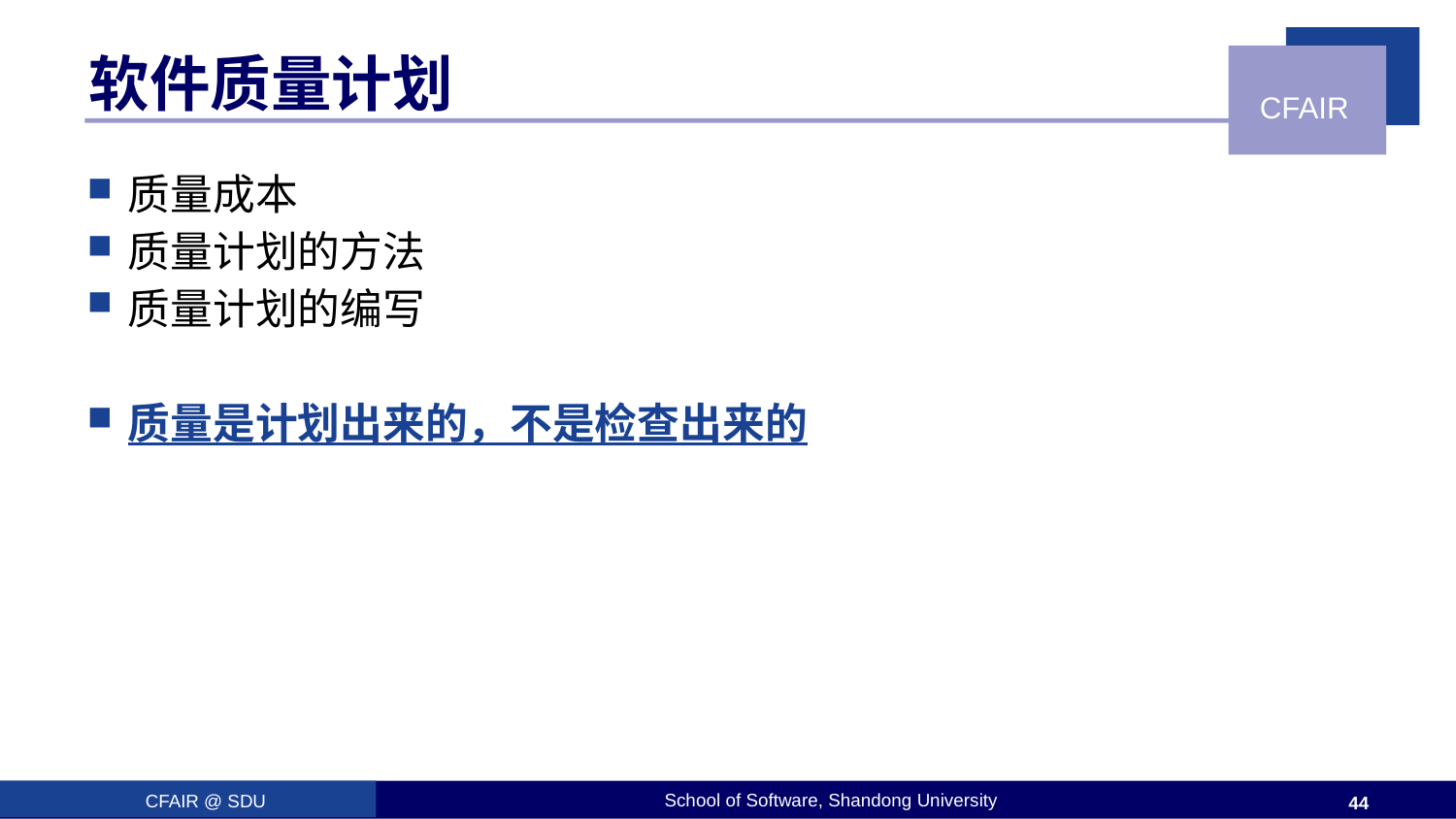

# 软件质量计划
质量成本
质量计划的方法
质量计划的编写

质量是计划出来的，不是检查出来的